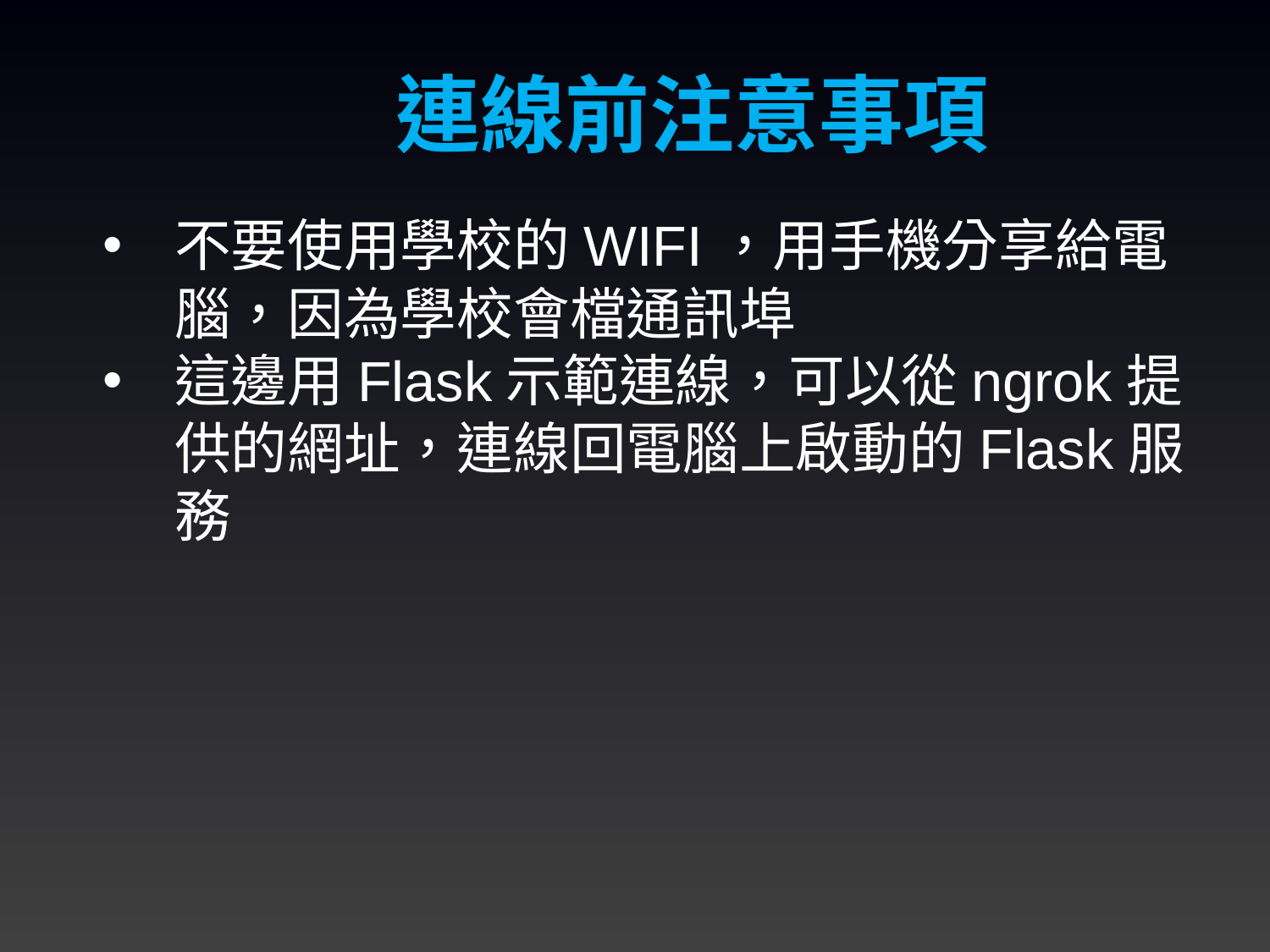

連線前注意事項
不要使用學校的WIFI，用手機分享給電腦，因為學校會檔通訊埠
這邊用Flask示範連線，可以從ngrok提供的網址，連線回電腦上啟動的Flask服務